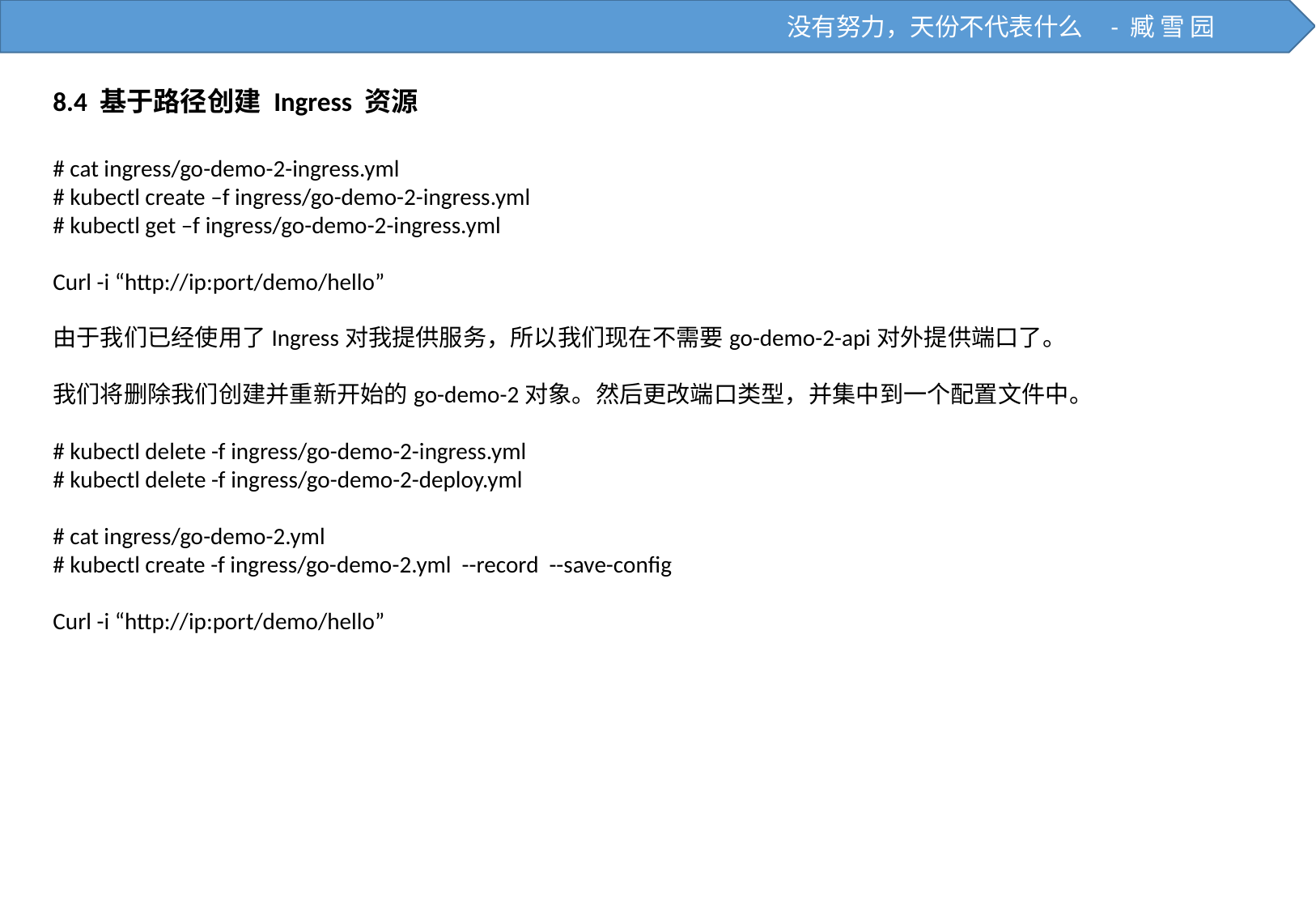

没有努力，天份不代表什么    - 臧 雪 园
8.4 基于路径创建 Ingress 资源

# cat ingress/go-demo-2-ingress.yml
# kubectl create –f ingress/go-demo-2-ingress.yml
# kubectl get –f ingress/go-demo-2-ingress.yml

Curl -i “http://ip:port/demo/hello”

由于我们已经使用了Ingress对我提供服务，所以我们现在不需要go-demo-2-api对外提供端口了。

我们将删除我们创建并重新开始的go-demo-2对象。然后更改端口类型，并集中到一个配置文件中。

# kubectl delete -f ingress/go-demo-2-ingress.yml
# kubectl delete -f ingress/go-demo-2-deploy.yml

# cat ingress/go-demo-2.yml
# kubectl create -f ingress/go-demo-2.yml  --record  --save-config

Curl -i “http://ip:port/demo/hello”